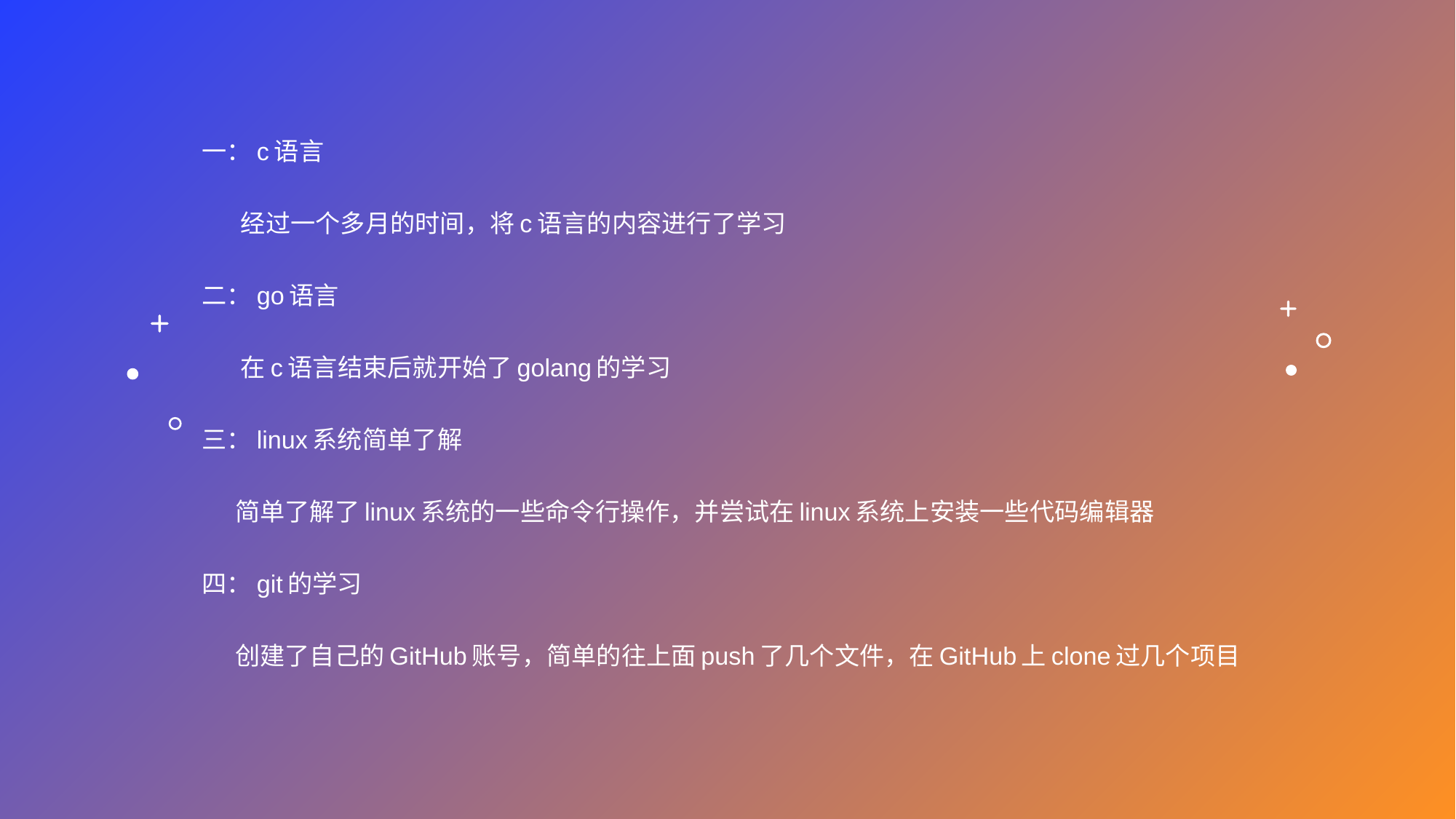

一：c语言
      经过一个多月的时间，将c语言的内容进行了学习
二：go语言
      在c语言结束后就开始了golang的学习
三：linux系统简单了解
     简单了解了linux系统的一些命令行操作，并尝试在linux系统上安装一些代码编辑器
四：git的学习
     创建了自己的GitHub账号，简单的往上面push了几个文件，在GitHub上clone过几个项目